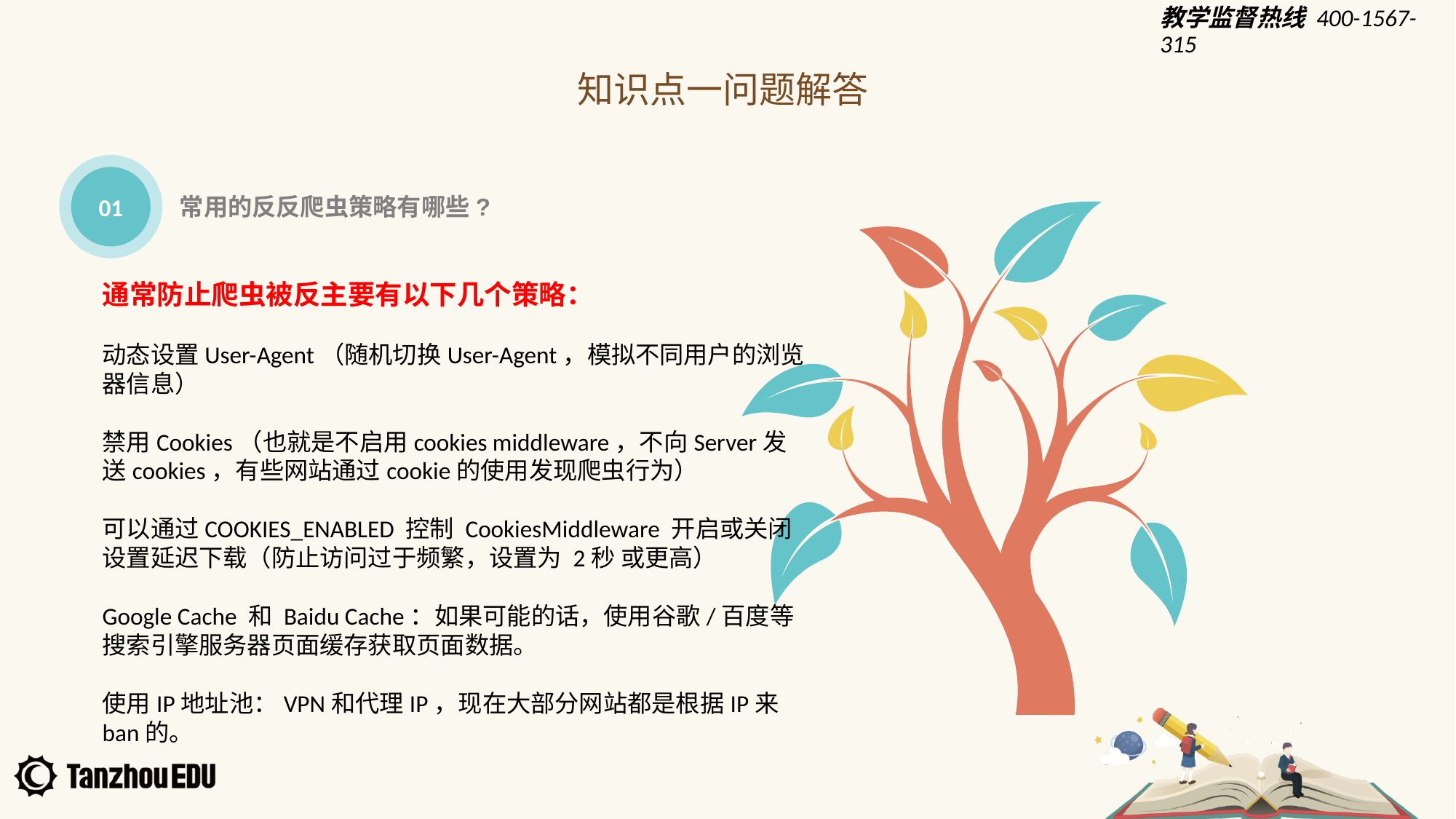

知识点一问题解答

01
常用的反反爬虫策略有哪些?

通常防止爬虫被反主要有以下几个策略：

动态设置User-Agent（随机切换User-Agent，模拟不同用户的浏览器信息）

禁用Cookies（也就是不启用cookies middleware，不向Server发送cookies，有些网站通过cookie的使用发现爬虫行为）

可以通过COOKIES_ENABLED 控制 CookiesMiddleware 开启或关闭
设置延迟下载（防止访问过于频繁，设置为 2秒 或更高）

Google Cache 和 Baidu Cache：如果可能的话，使用谷歌/百度等搜索引擎服务器页面缓存获取页面数据。

使用IP地址池：VPN和代理IP，现在大部分网站都是根据IP来ban的。